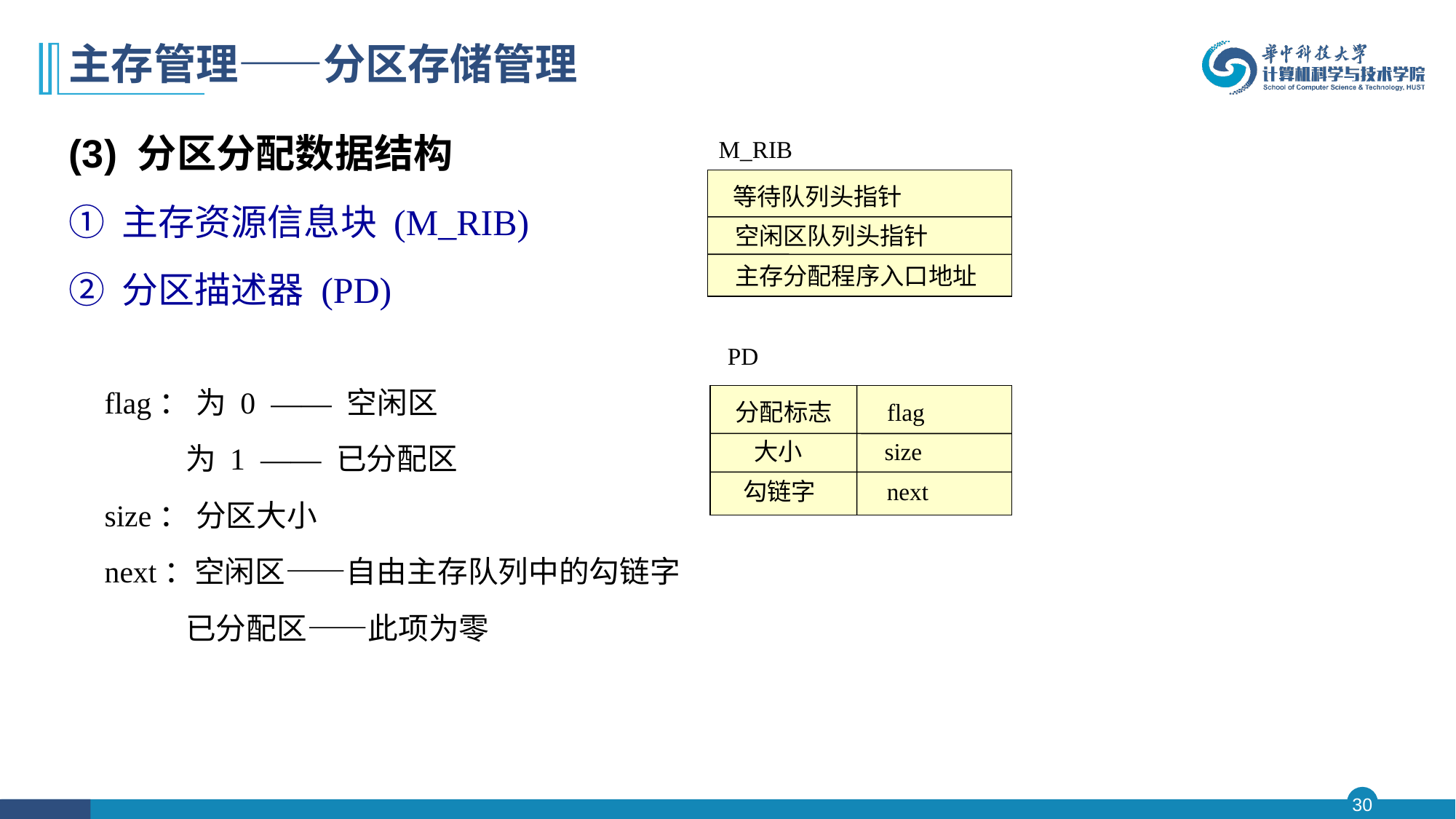

# 主存管理——分区存储管理
(3) 分区分配数据结构
① 主存资源信息块 (M_RIB)
② 分区描述器 (PD)
M_RIB
  等待队列头指针
  空闲区队列头指针
  主存分配程序入口地址

PD
  分配标志         flag
     大小              size
   勾链字            next

flag： 为 0  —— 空闲区
           为 1  —— 已分配区
size： 分区大小
next：空闲区——自由主存队列中的勾链字
           已分配区——此项为零